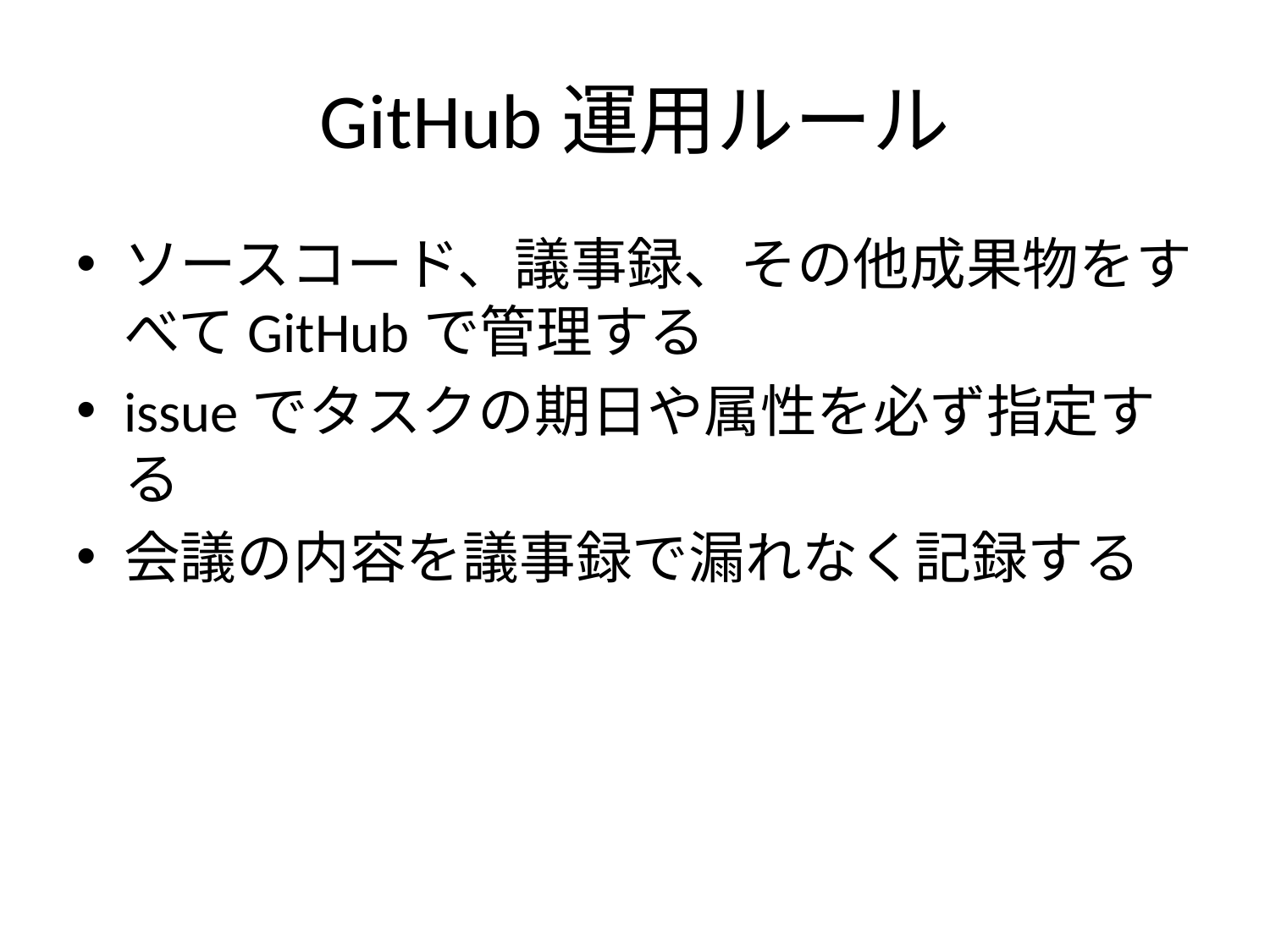

# GitHub運用ルール
ソースコード、議事録、その他成果物をすべてGitHubで管理する
issueでタスクの期日や属性を必ず指定する
会議の内容を議事録で漏れなく記録する